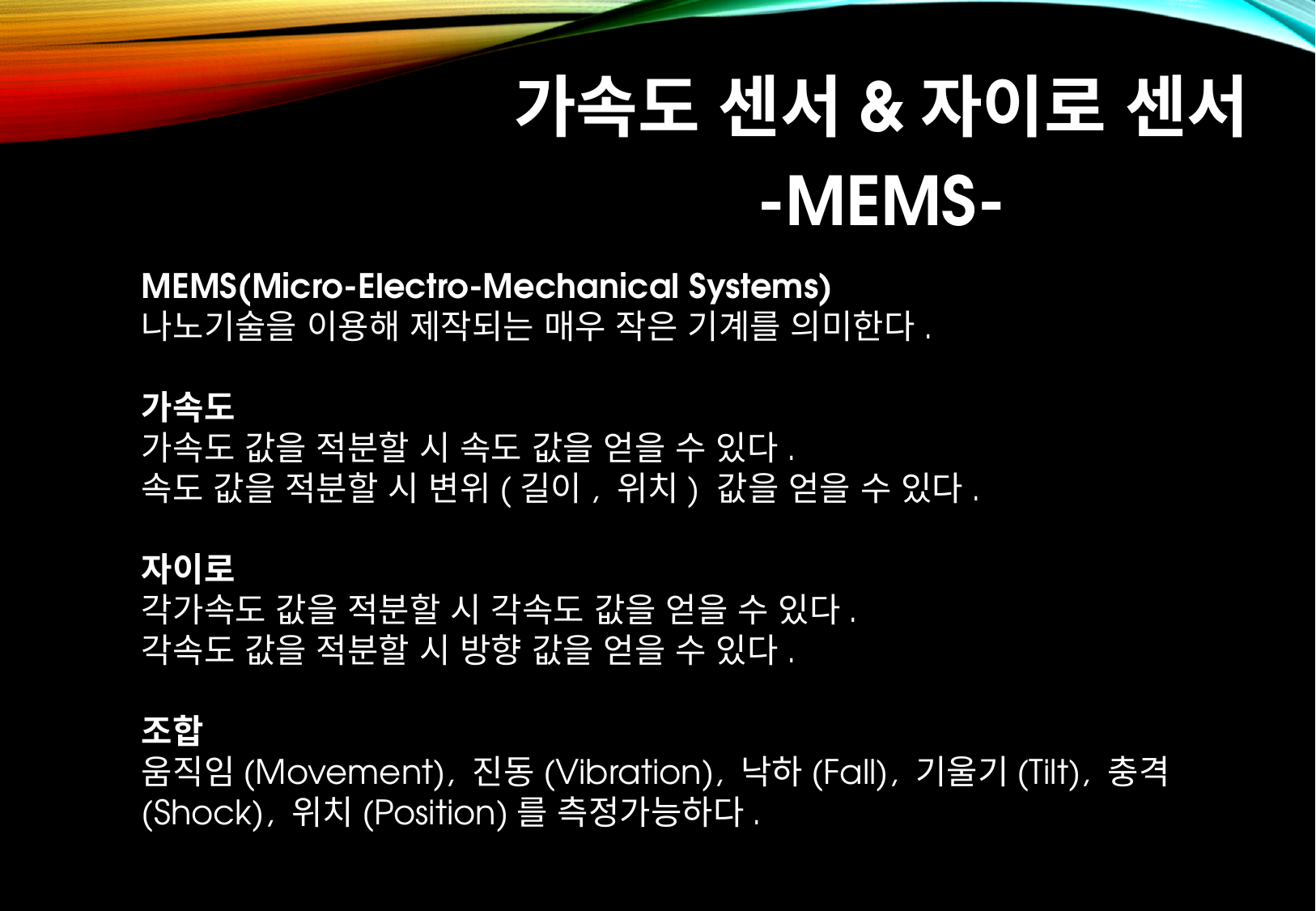

가속도 센서&자이로 센서
-MEMS-
MEMS(Micro-Electro-Mechanical Systems)
나노기술을 이용해 제작되는 매우 작은 기계를 의미한다.

가속도
가속도 값을 적분할 시 속도 값을 얻을 수 있다.
속도 값을 적분할 시 변위(길이, 위치) 값을 얻을 수 있다.

자이로
각가속도 값을 적분할 시 각속도 값을 얻을 수 있다.
각속도 값을 적분할 시 방향 값을 얻을 수 있다.

조합
움직임(Movement), 진동(Vibration), 낙하(Fall), 기울기(Tilt), 충격(Shock), 위치(Position)를 측정가능하다.